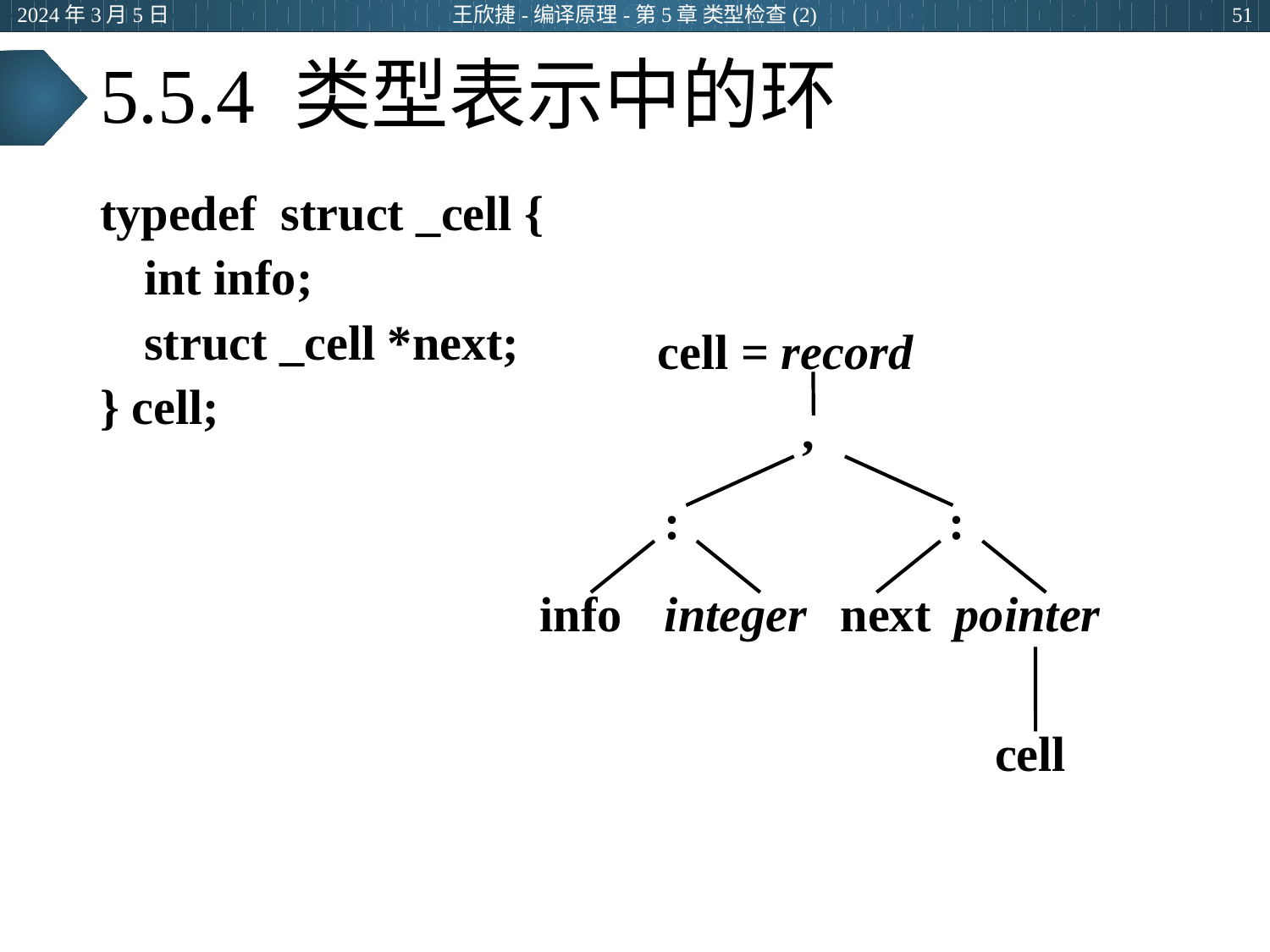

2024年3月5日
王欣捷-编译原理-第5章 类型检查(2)
51
# 5.5.4 类型表示中的环
typedef  struct _cell {
	 int info;
	 struct _cell *next;
} cell;

cell = record

,

:
:

info
integer
next
pointer

cell